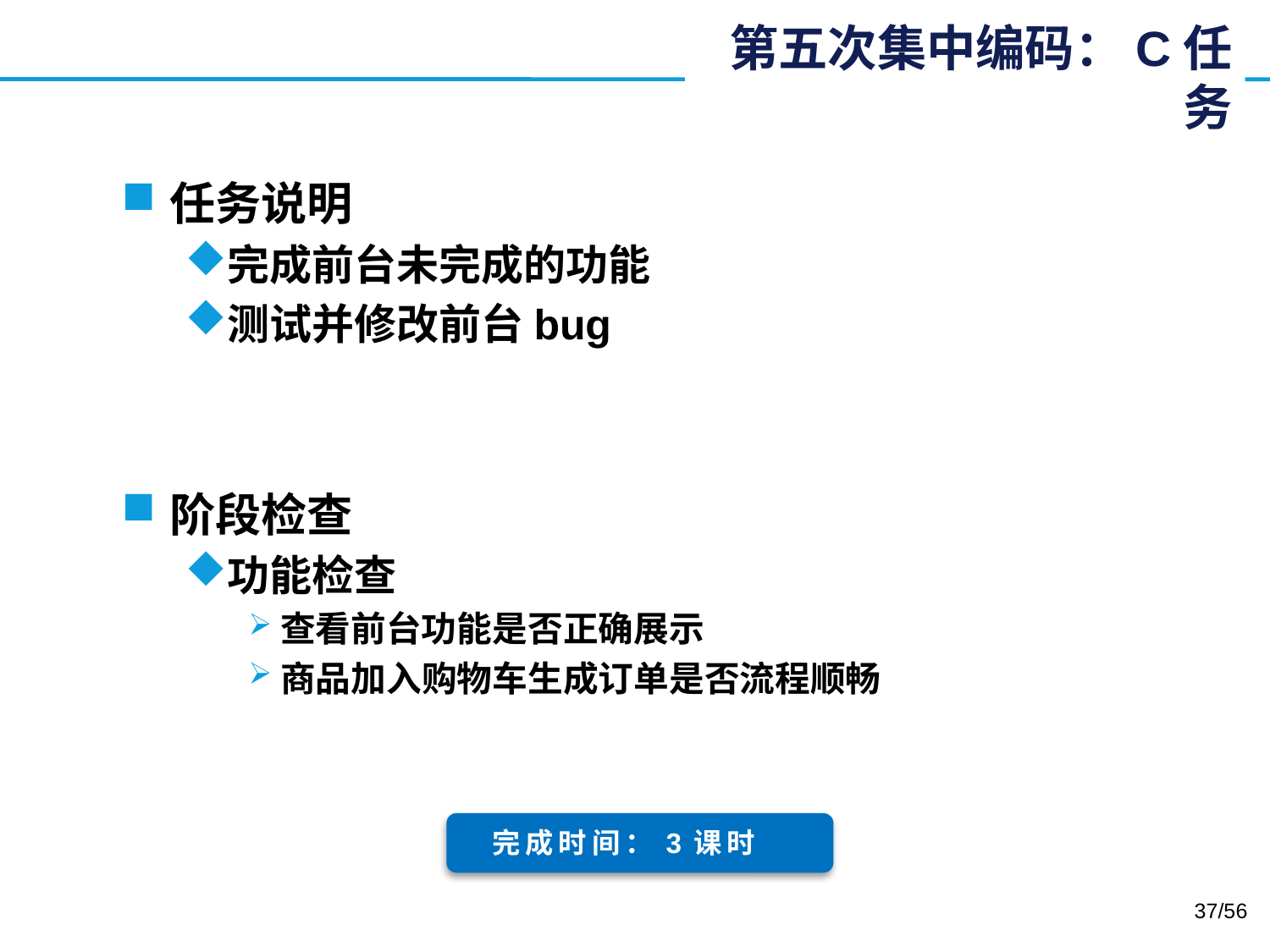

# 第五次集中编码：C任务
任务说明
完成前台未完成的功能
测试并修改前台bug

阶段检查
功能检查
查看前台功能是否正确展示
商品加入购物车生成订单是否流程顺畅

完成时间：3课时
37/56